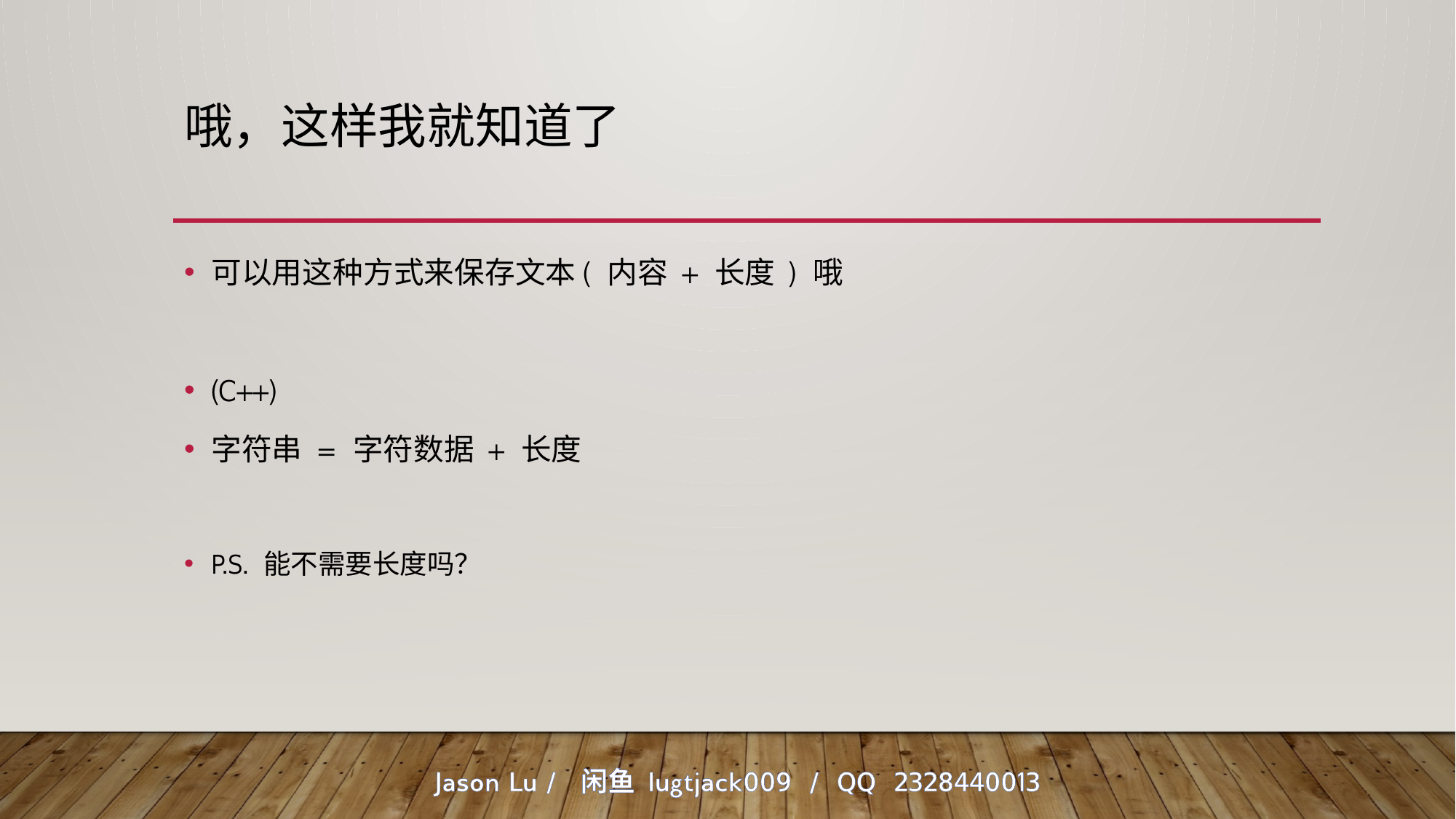

# 哦，这样我就知道了
可以用这种方式来保存文本( 内容 + 长度 ) 哦

(C++)
字符串 = 字符数据 + 长度

P.S. 能不需要长度吗？